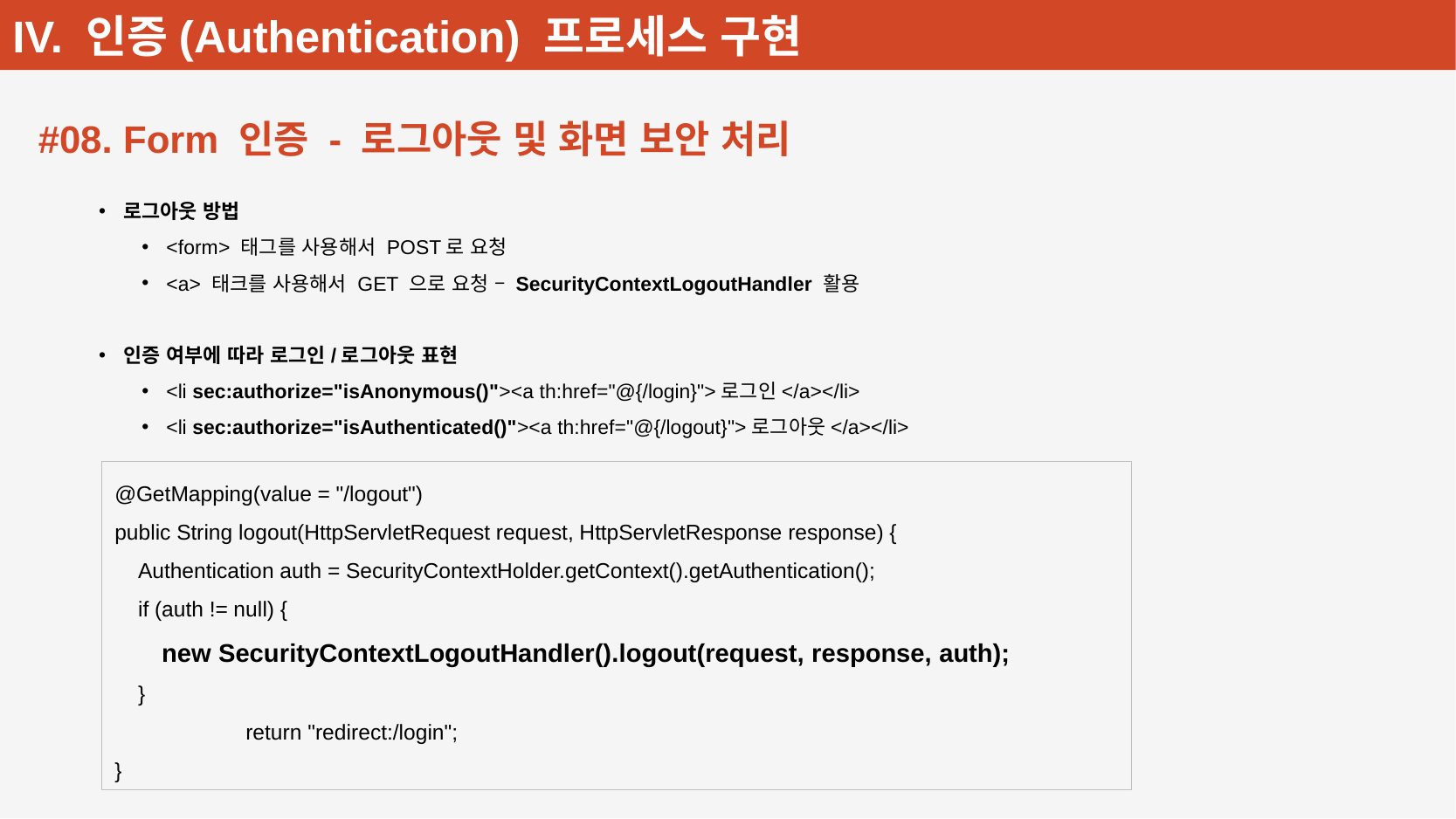

#08. Form 인증 - 로그아웃 및 화면 보안 처리
로그아웃 방법
<form> 태그를 사용해서 POST로 요청
<a> 태크를 사용해서 GET 으로 요청 – SecurityContextLogoutHandler 활용

인증 여부에 따라 로그인/로그아웃 표현
<li sec:authorize="isAnonymous()"><a th:href="@{/login}">로그인</a></li>
<li sec:authorize="isAuthenticated()"><a th:href="@{/logout}">로그아웃</a></li>
@GetMapping(value = "/logout")
public String logout(HttpServletRequest request, HttpServletResponse response) {
    Authentication auth = SecurityContextHolder.getContext().getAuthentication();
    if (auth != null) {
        new SecurityContextLogoutHandler().logout(request, response, auth);
    }
	return "redirect:/login";
}